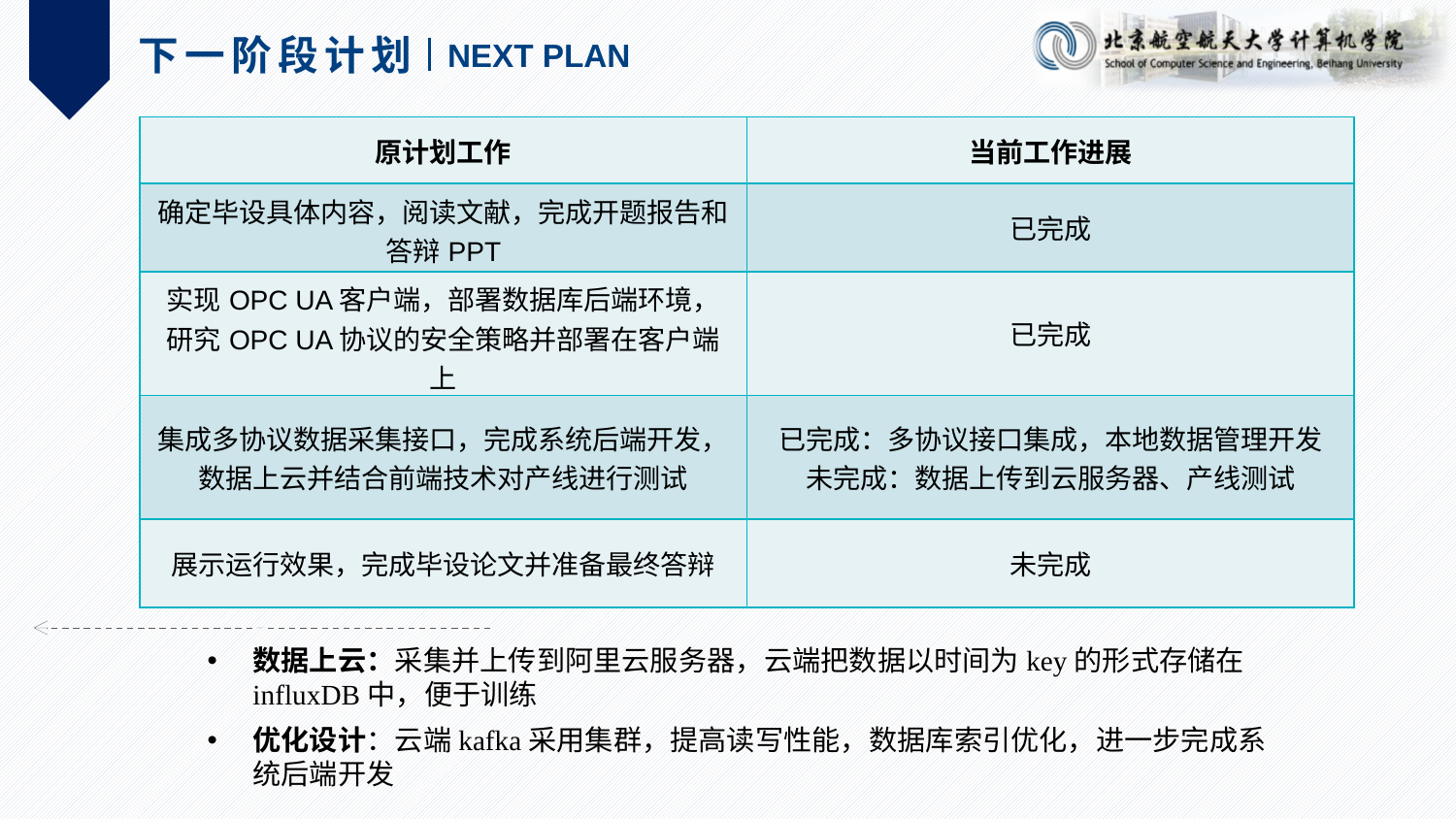

下一阶段计划
NEXT PLAN
| 原计划工作 | 当前工作进展 |
| --- | --- |
| 确定毕设具体内容，阅读文献，完成开题报告和答辩PPT | 已完成 |
| 实现OPC UA客户端，部署数据库后端环境，研究OPC UA协议的安全策略并部署在客户端上 | 已完成 |
| 集成多协议数据采集接口，完成系统后端开发，数据上云并结合前端技术对产线进行测试 | 已完成：多协议接口集成，本地数据管理开发 未完成：数据上传到云服务器、产线测试 |
| 展示运行效果，完成毕设论文并准备最终答辩 | 未完成 |

数据上云：采集并上传到阿里云服务器，云端把数据以时间为key的形式存储在influxDB中，便于训练
优化设计：云端kafka采用集群，提高读写性能，数据库索引优化，进一步完成系统后端开发